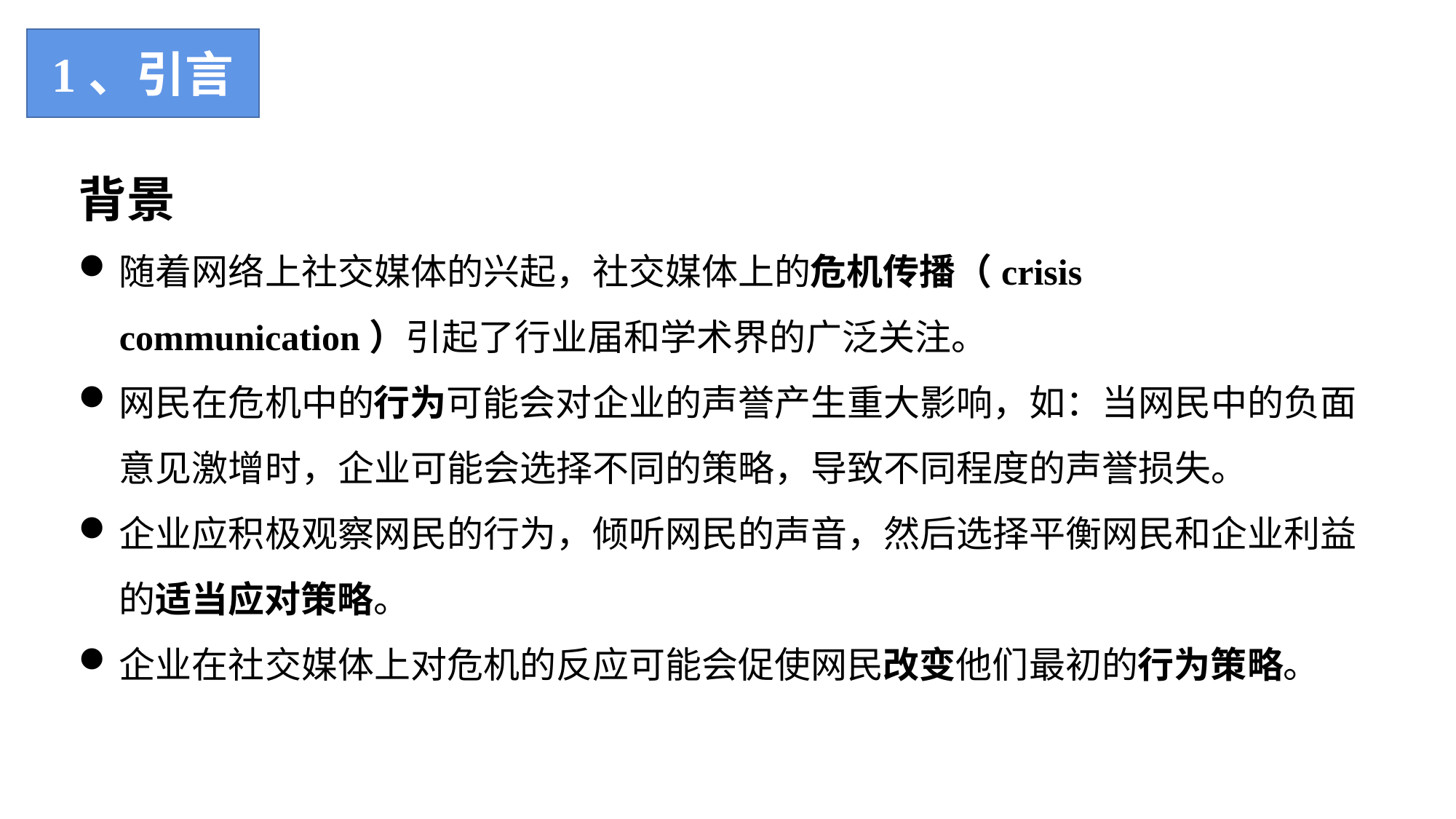

1、引言
背景
随着网络上社交媒体的兴起，社交媒体上的危机传播（crisis communication）引起了行业届和学术界的广泛关注。
网民在危机中的行为可能会对企业的声誉产生重大影响，如：当网民中的负面意见激增时，企业可能会选择不同的策略，导致不同程度的声誉损失。
企业应积极观察网民的行为，倾听网民的声音，然后选择平衡网民和企业利益的适当应对策略。
企业在社交媒体上对危机的反应可能会促使网民改变他们最初的行为策略。

3